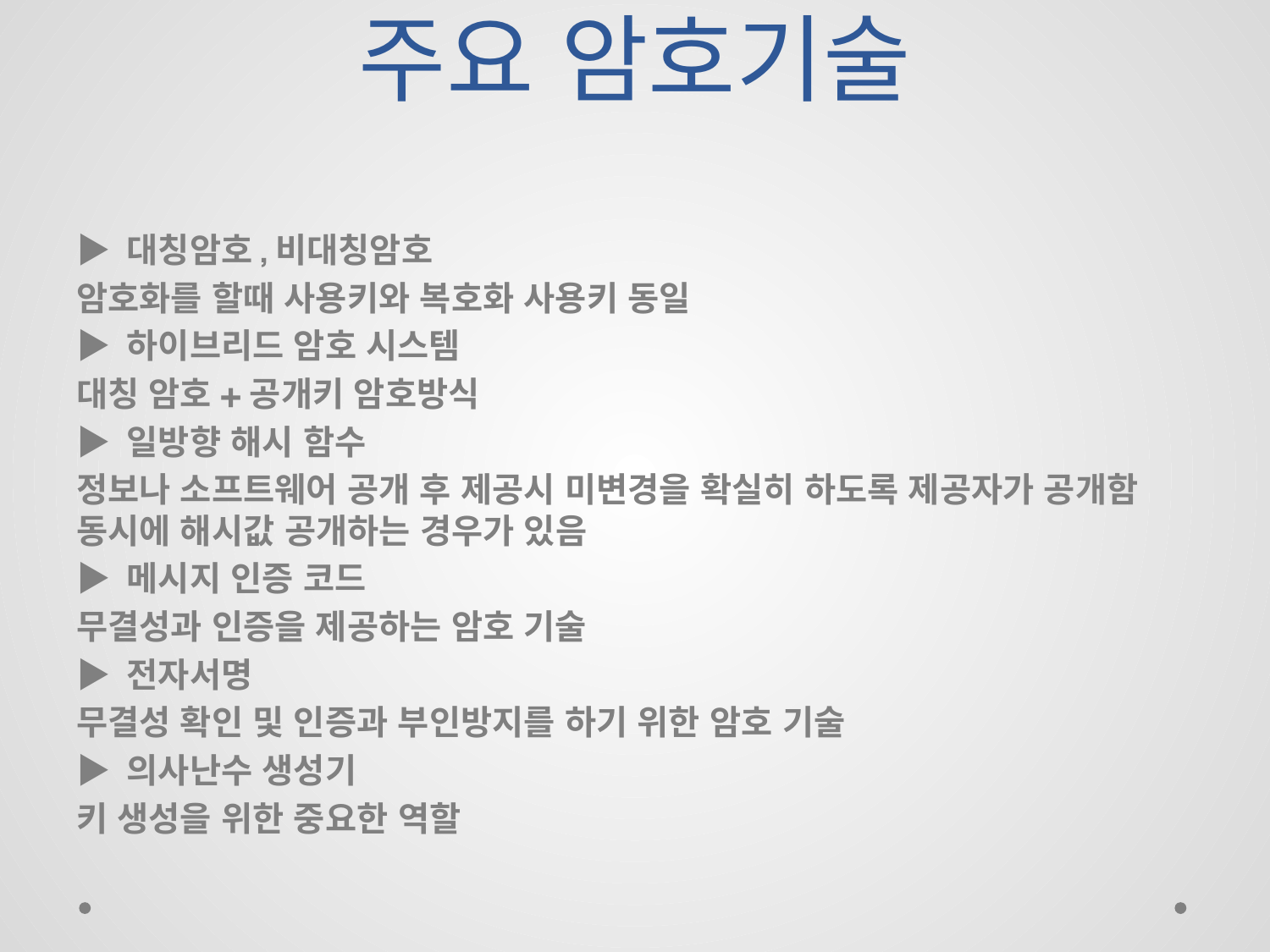

# 주요 암호기술
▶ 대칭암호,비대칭암호
암호화를 할때 사용키와 복호화 사용키 동일
▶ 하이브리드 암호 시스템
대칭 암호+공개키 암호방식
▶ 일방향 해시 함수
정보나 소프트웨어 공개 후 제공시 미변경을 확실히 하도록 제공자가 공개함 동시에 해시값 공개하는 경우가 있음
▶ 메시지 인증 코드
무결성과 인증을 제공하는 암호 기술
▶ 전자서명
무결성 확인 및 인증과 부인방지를 하기 위한 암호 기술
▶ 의사난수 생성기
키 생성을 위한 중요한 역할